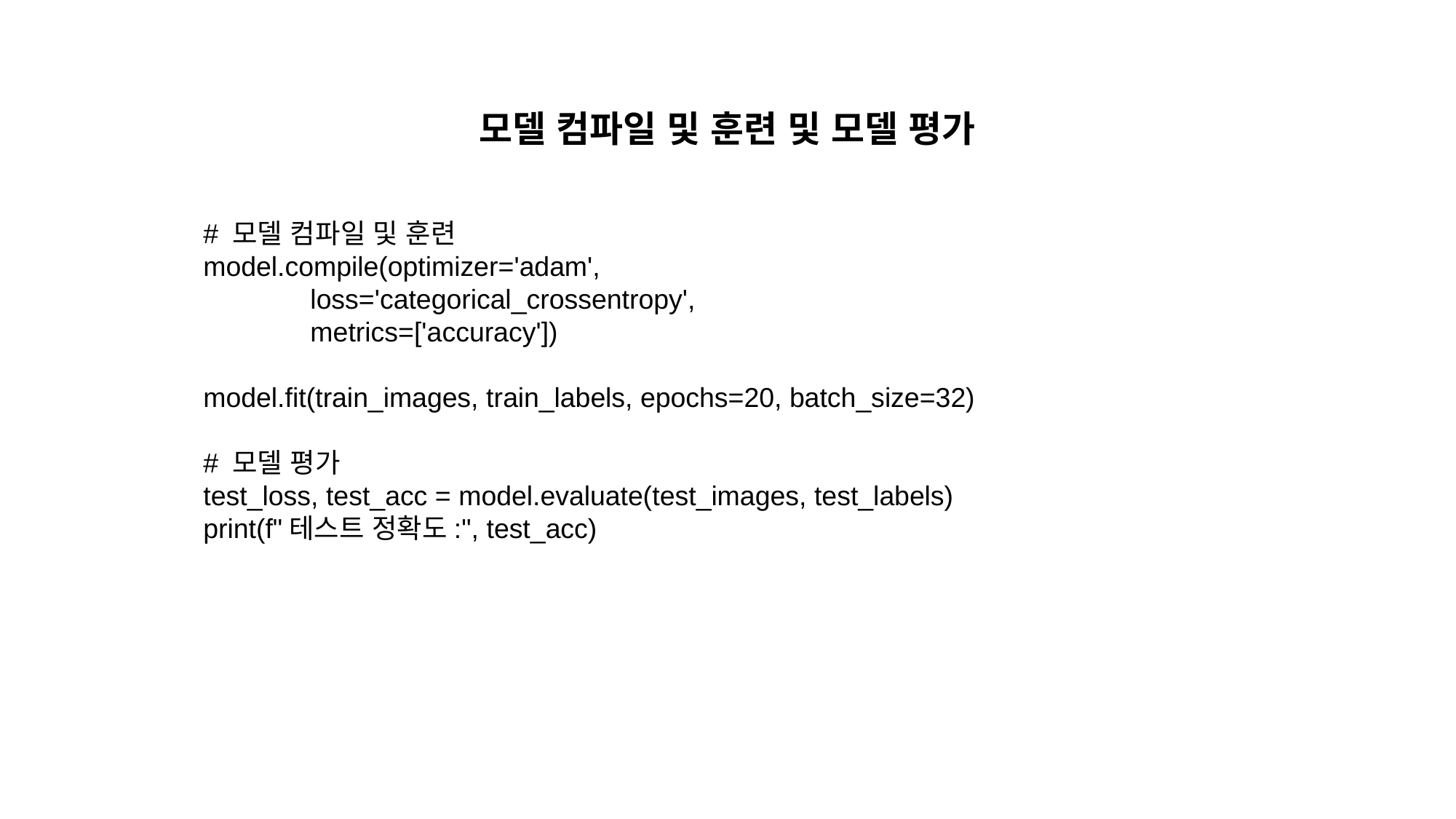

모델 컴파일 및 훈련 및 모델 평가
# 모델 컴파일 및 훈련
model.compile(optimizer='adam',
              loss='categorical_crossentropy',
              metrics=['accuracy'])
model.fit(train_images, train_labels, epochs=20, batch_size=32)

# 모델 평가
test_loss, test_acc = model.evaluate(test_images, test_labels)
print(f"테스트 정확도:", test_acc)